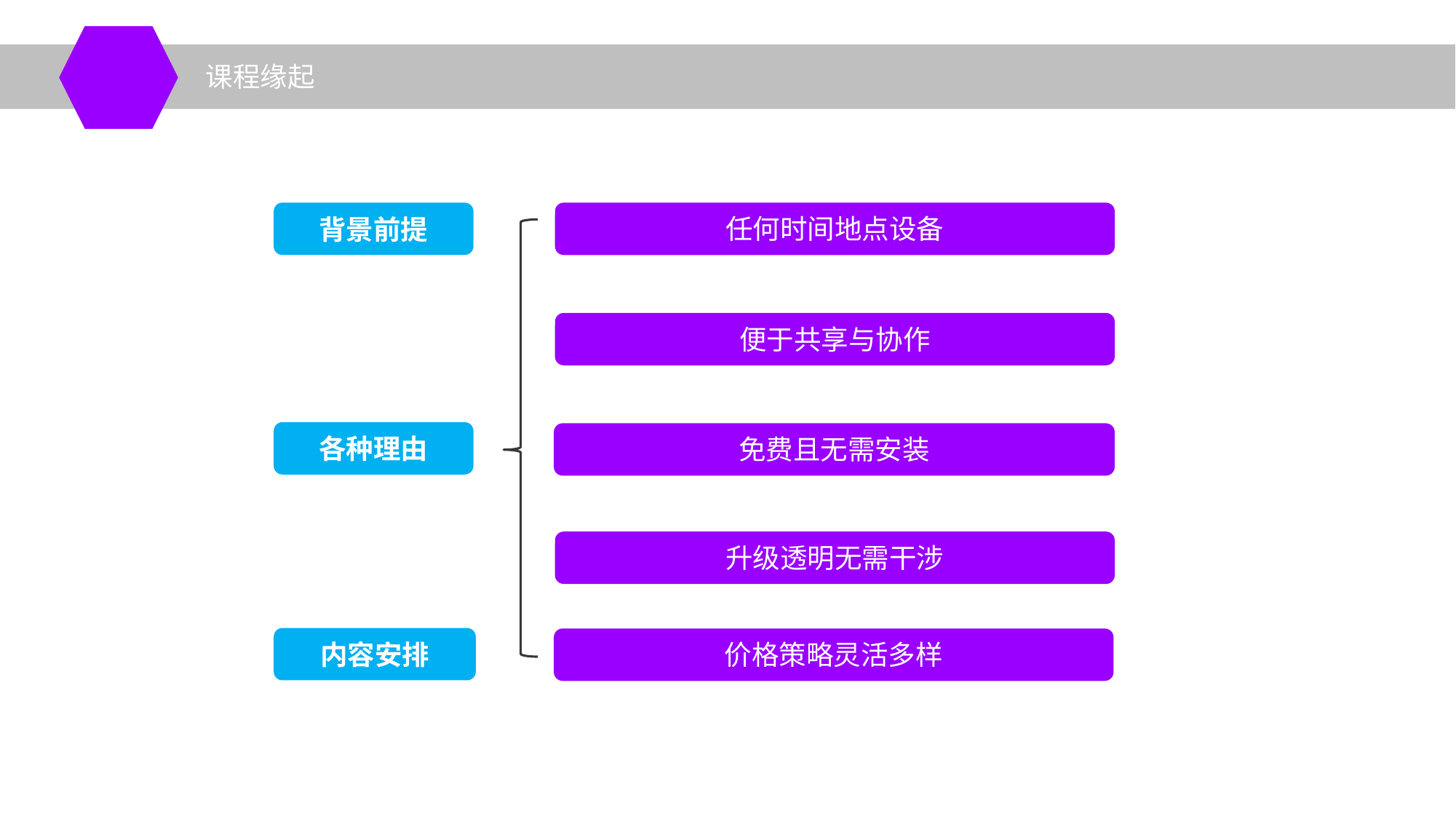

课程缘起
背景前提

任何时间地点设备

便于共享与协作
各种理由

免费且无需安装

升级透明无需干涉
内容安排

价格策略灵活多样